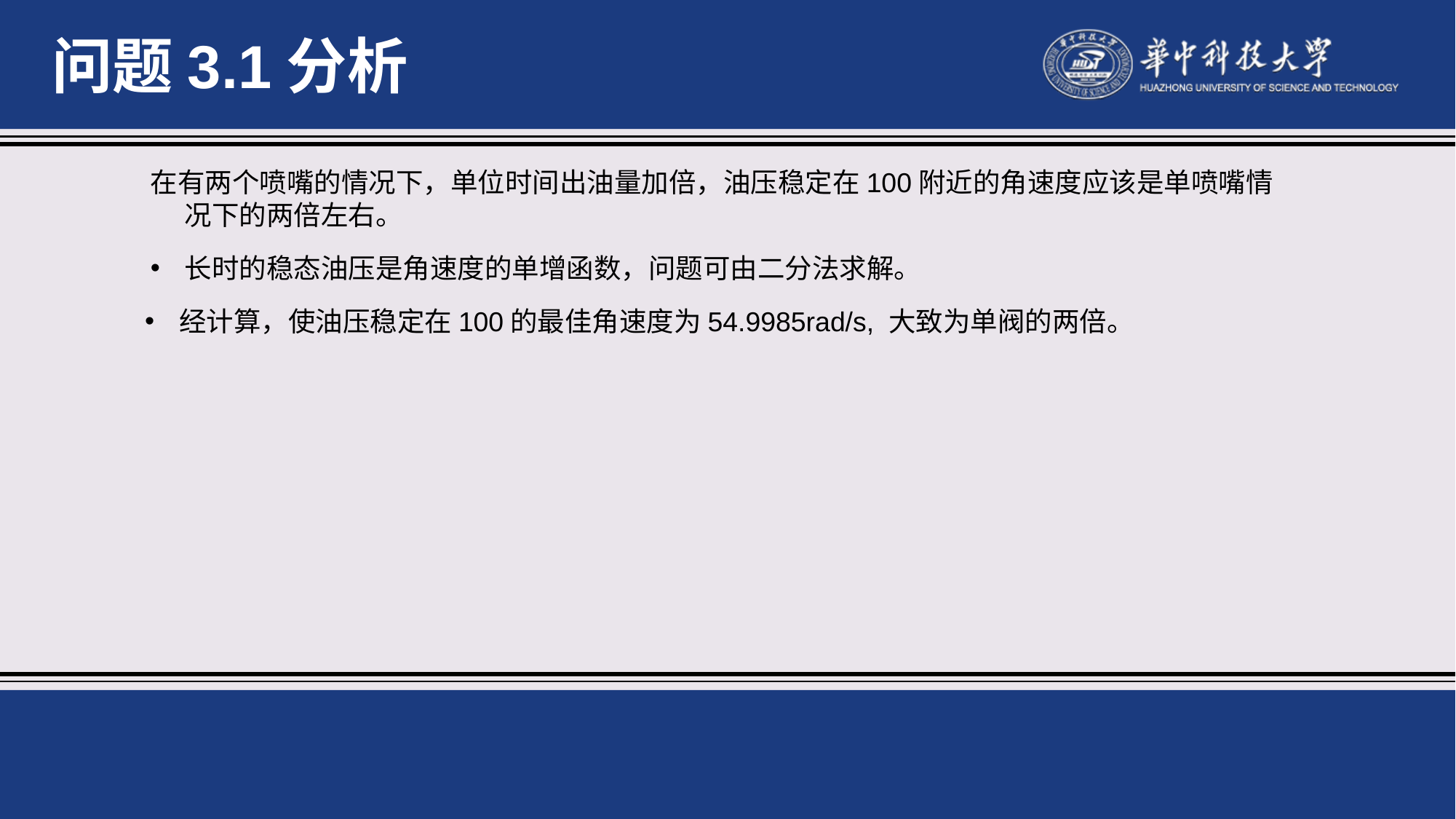

问题3.1分析
在有两个喷嘴的情况下，单位时间出油量加倍，油压稳定在100附近的角速度应该是单喷嘴情况下的两倍左右。
长时的稳态油压是角速度的单增函数，问题可由二分法求解。
经计算，使油压稳定在100的最佳角速度为54.9985rad/s, 大致为单阀的两倍。